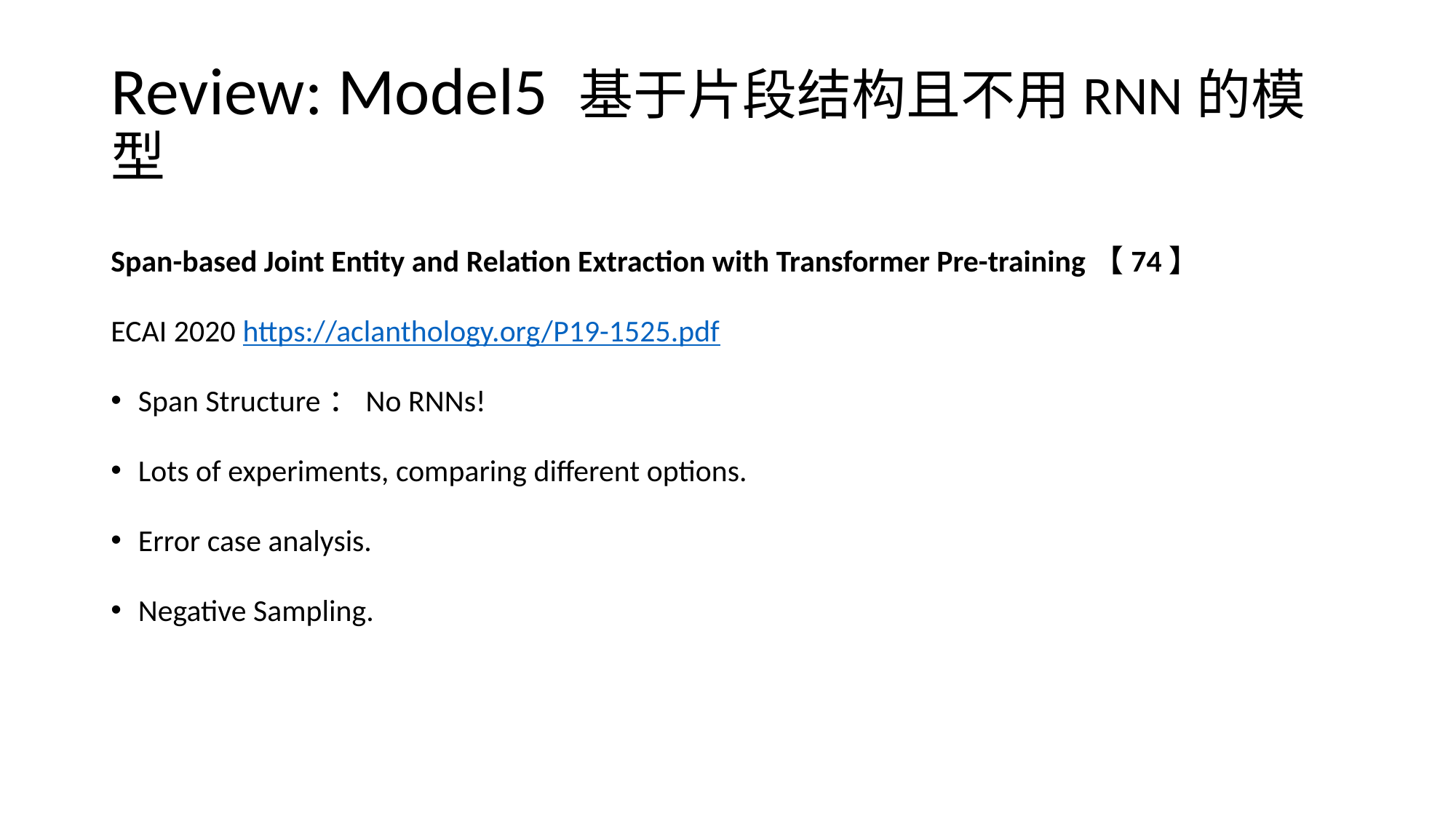

# Review: Model5 基于片段结构且不用RNN的模型
Span-based Joint Entity and Relation Extraction with Transformer Pre-training【74】
ECAI 2020 https://aclanthology.org/P19-1525.pdf
Span Structure：No RNNs!
Lots of experiments, comparing different options.
Error case analysis.
Negative Sampling.